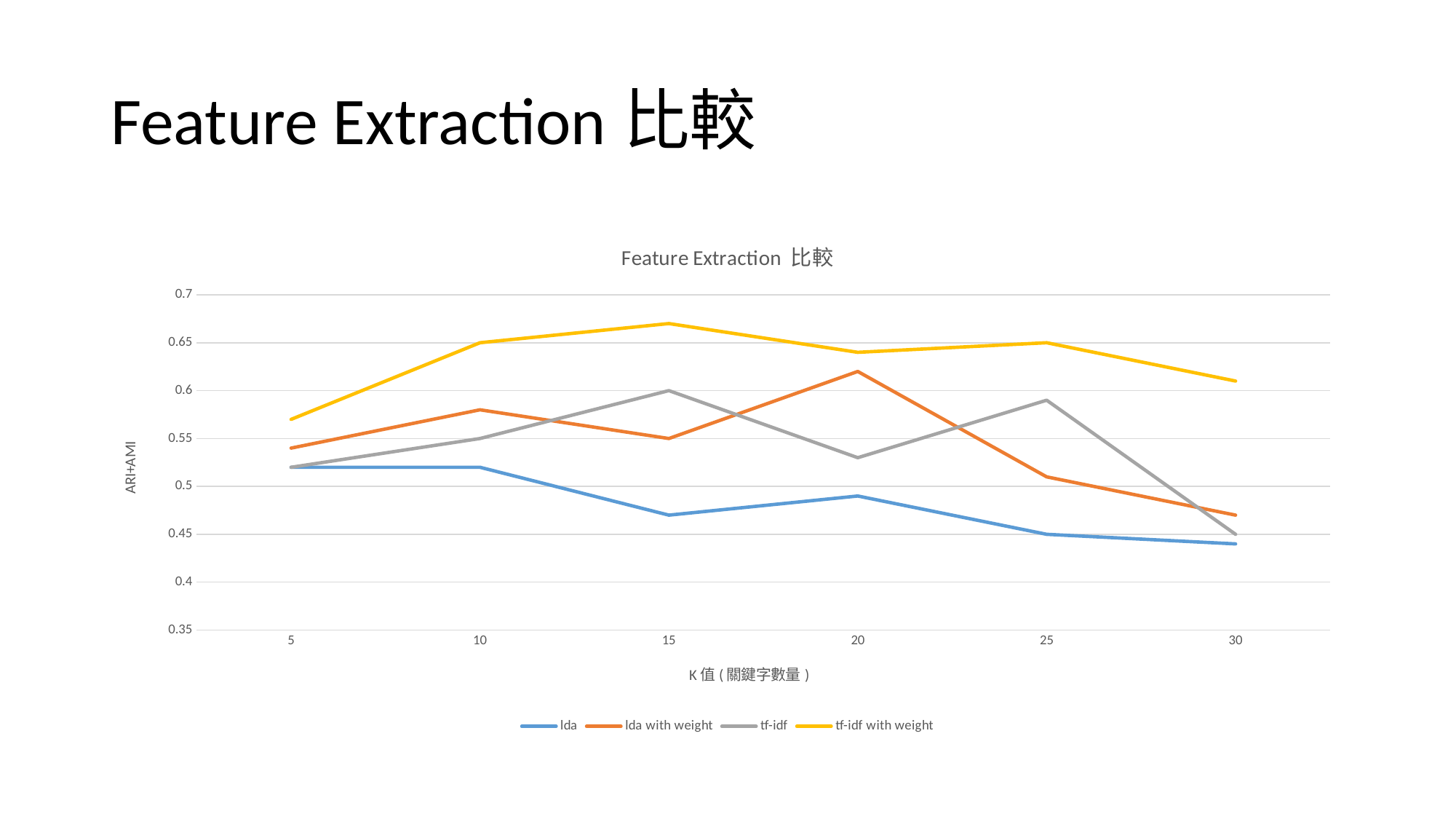

# Feature Extraction比較

### Chart: Feature Extraction 比較

| Category | lda | lda with weight | tf-idf | tf-idf with weight |
|---|---|---|---|---|
| 5 | 0.52 | 0.54 | 0.52 | 0.5700000000000001 |
| 10 | 0.52 | 0.5800000000000001 | 0.55 | 0.6499999999999999 |
| 15 | 0.47 | 0.55 | 0.6000000000000001 | 0.6699999999999999 |
| 20 | 0.49 | 0.62 | 0.53 | 0.64 |
| 25 | 0.45 | 0.51 | 0.5900000000000001 | 0.65 |
| 30 | 0.44 | 0.47000000000000003 | 0.44999999999999996 | 0.6100000000000001 |